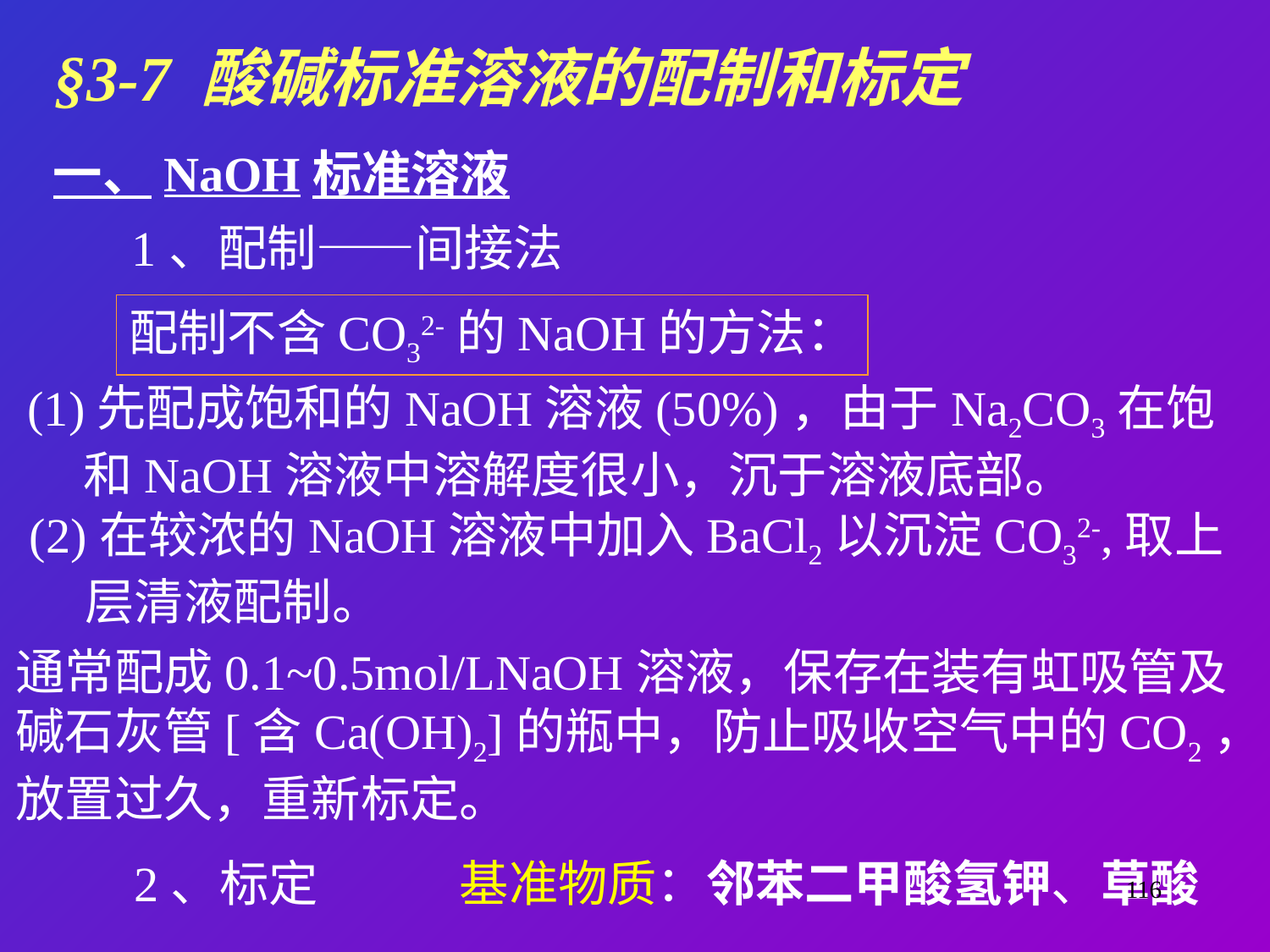

§3-7 酸碱标准溶液的配制和标定
一、NaOH标准溶液
1、配制——间接法
配制不含CO32-的NaOH的方法：
(1)先配成饱和的NaOH溶液(50%)，由于Na2CO3在饱
    和NaOH溶液中溶解度很小，沉于溶液底部。
(2)在较浓的NaOH溶液中加入BaCl2以沉淀CO32-,取上
    层清液配制。
通常配成0.1~0.5mol/LNaOH溶液，保存在装有虹吸管及
碱石灰管[含Ca(OH)2]的瓶中，防止吸收空气中的CO2，
放置过久，重新标定。
2、标定
基准物质：邻苯二甲酸氢钾、草酸
116